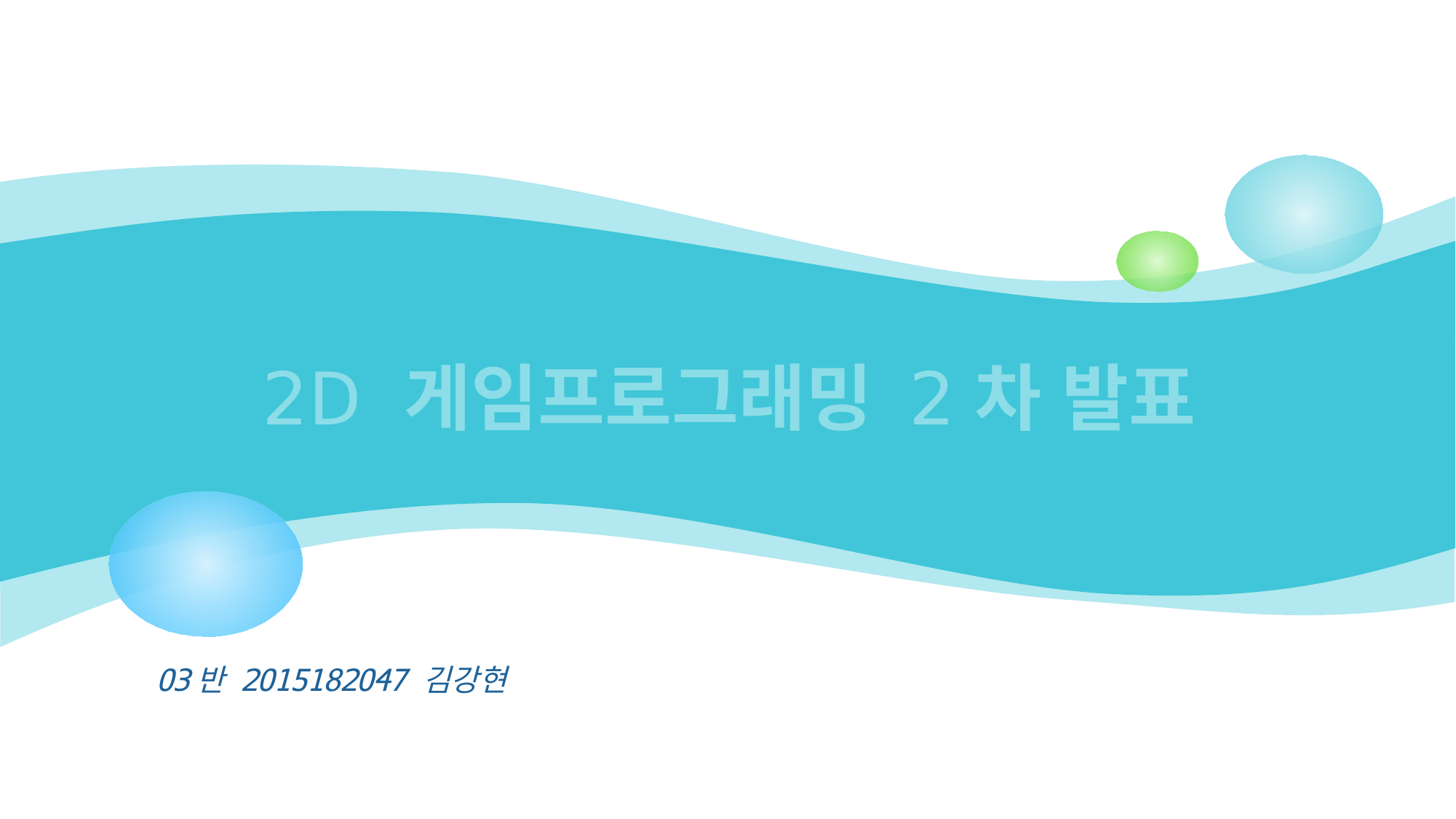

# 2D 게임프로그래밍 2차 발표
03반 2015182047 김강현